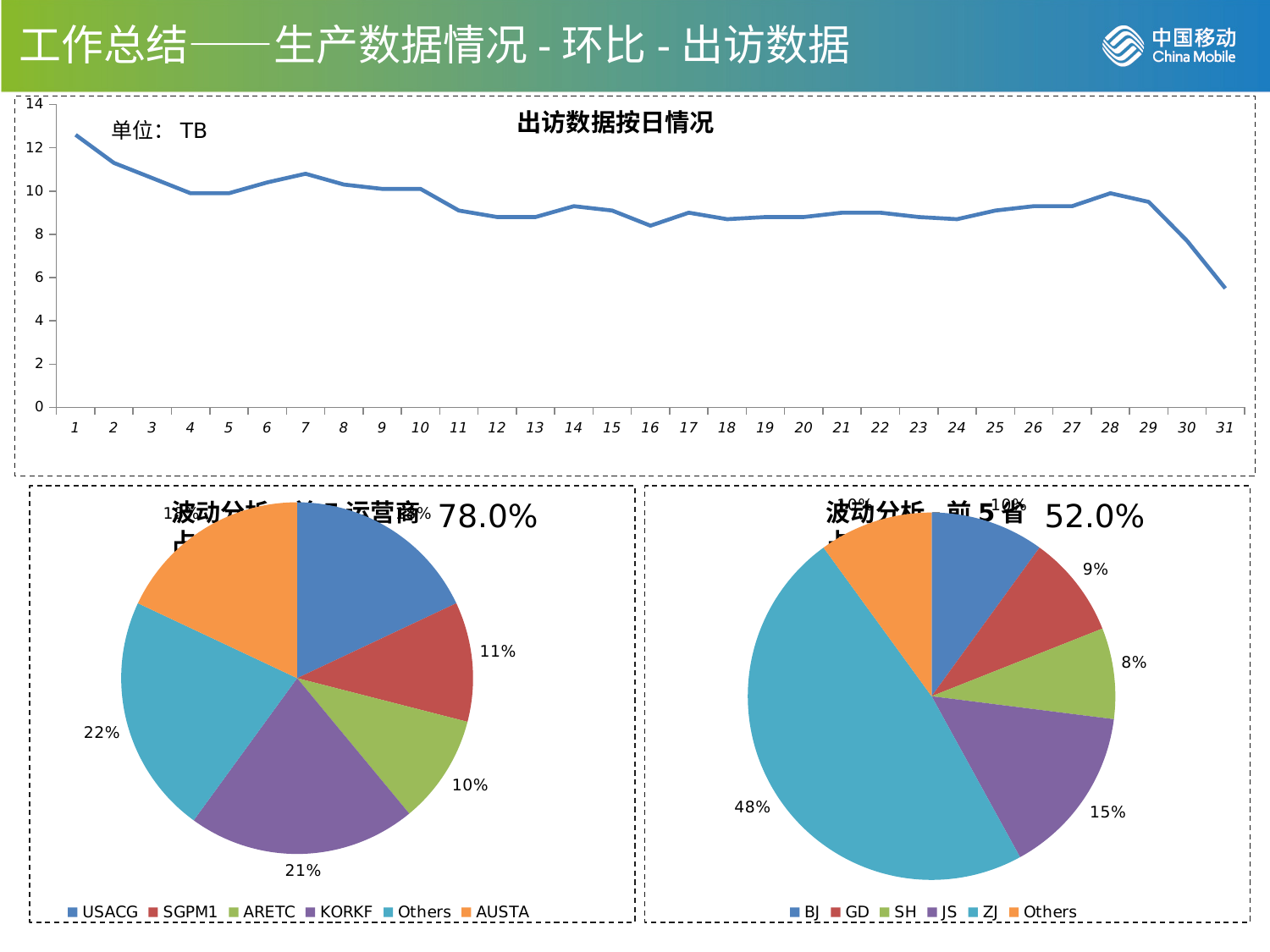

工作总结——生产数据情况-环比-出访数据

### Chart

| Category |  |
|---|---|
| 1 | 12.6 |
| 2 | 11.3 |
| 3 | 10.6 |
| 4 | 9.9 |
| 5 | 9.9 |
| 6 | 10.4 |
| 7 | 10.8 |
| 8 | 10.3 |
| 9 | 10.1 |
| 10 | 10.1 |
| 11 | 9.1 |
| 12 | 8.8 |
| 13 | 8.8 |
| 14 | 9.3 |
| 15 | 9.1 |
| 16 | 8.4 |
| 17 | 9.0 |
| 18 | 8.7 |
| 19 | 8.8 |
| 20 | 8.8 |
| 21 | 9.0 |
| 22 | 9.0 |
| 23 | 8.8 |
| 24 | 8.7 |
| 25 | 9.1 |
| 26 | 9.3 |
| 27 | 9.3 |
| 28 | 9.9 |
| 29 | 9.5 |
| 30 | 7.7 |
| 31 | 5.5 |
出访数据按日情况
单位：TB

### Chart

| Category |  |
|---|---|
| USACG | 0.18 |
| SGPM1 | 0.11 |
| ARETC | 0.1 |
| KORKF | 0.21 |
| Others | 0.22 |
| AUSTA | 0.18 |

### Chart

| Category |  |
|---|---|
| BJ | 0.1 |
| GD | 0.09 |
| SH | 0.08 |
| JS | 0.15 |
| ZJ | 0.48 |
| Others | 0.1 |
78.0%
52.0%